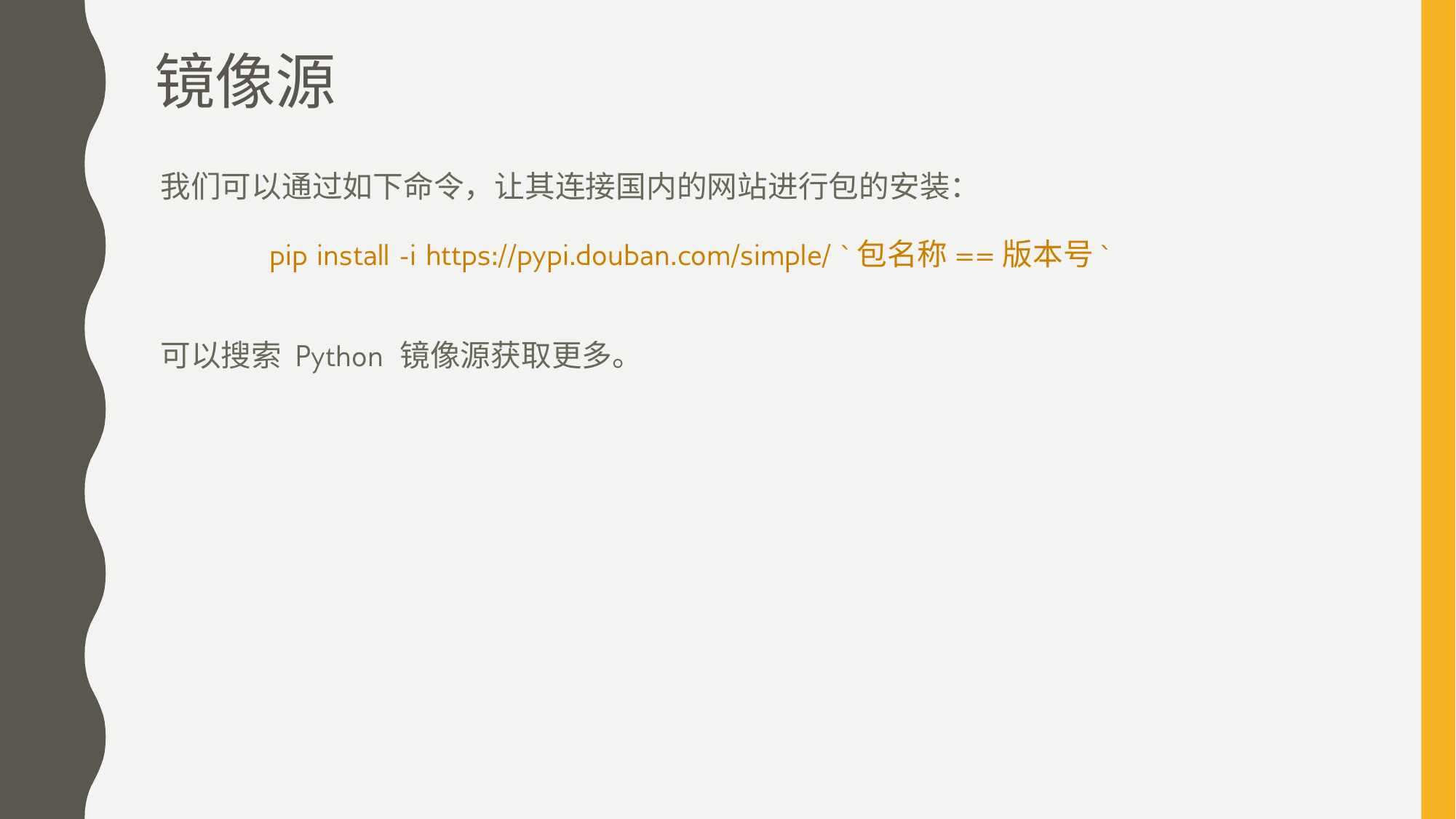

# 镜像源
我们可以通过如下命令，让其连接国内的网站进行包的安装：

	pip install -i https://pypi.douban.com/simple/ `包名称==版本号`

可以搜索 Python 镜像源获取更多。